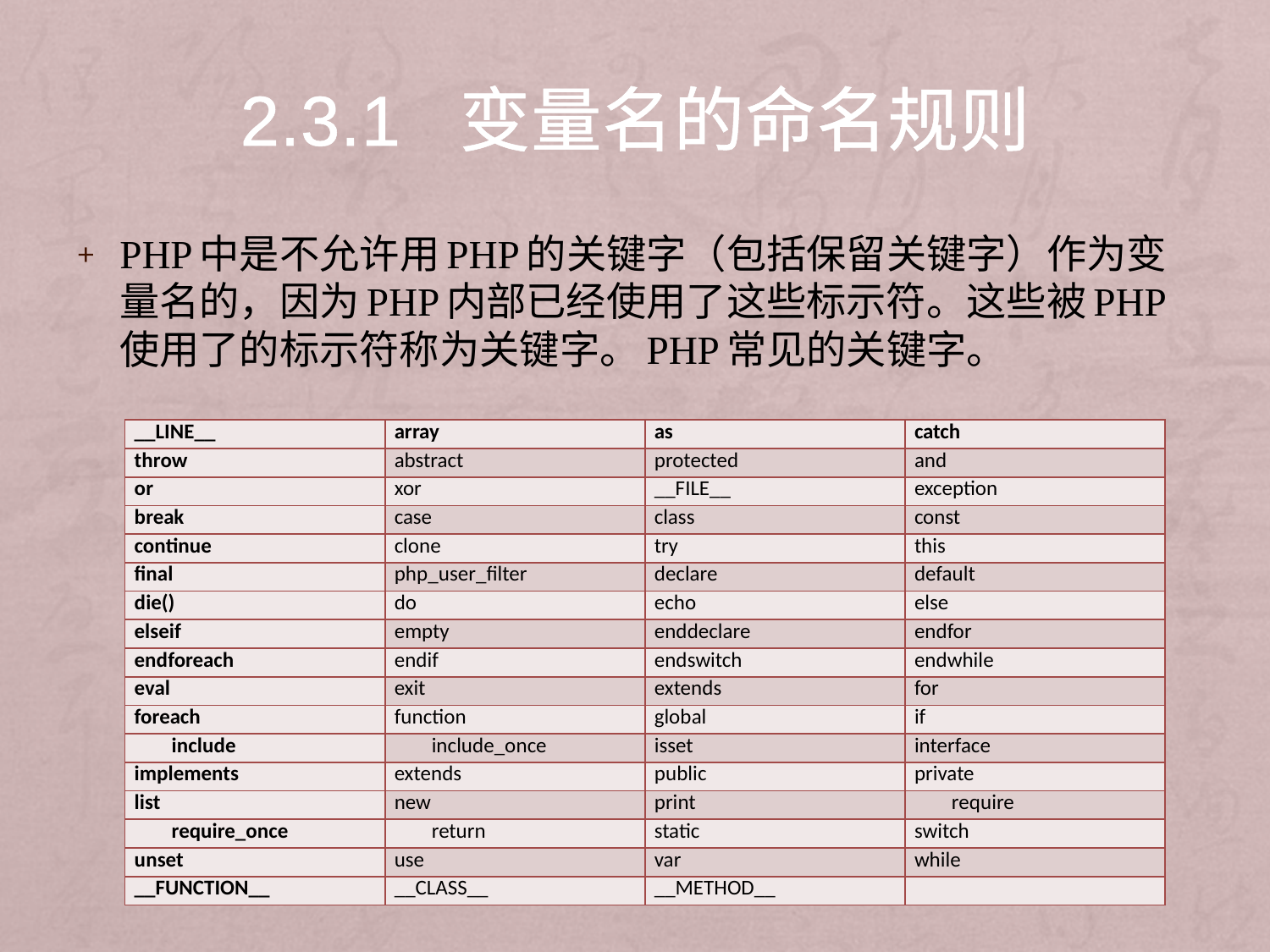

# 2.3.1  变量名的命名规则
PHP中是不允许用PHP的关键字（包括保留关键字）作为变量名的，因为PHP内部已经使用了这些标示符。这些被PHP使用了的标示符称为关键字。PHP常见的关键字。
| \_\_LINE\_\_ | array | as | catch |
| --- | --- | --- | --- |
| throw | abstract | protected | and |
| or | xor | \_\_FILE\_\_ | exception |
| break | case | class | const |
| continue | clone | try | this |
| final | php\_user\_filter | declare | default |
| die() | do | echo | else |
| elseif | empty | enddeclare | endfor |
| endforeach | endif | endswitch | endwhile |
| eval | exit | extends | for |
| foreach | function | global | if |
| include | include\_once | isset | interface |
| implements | extends | public | private |
| list | new | print | require |
| require\_once | return | static | switch |
| unset | use | var | while |
| \_\_FUNCTION\_\_ | \_\_CLASS\_\_ | \_\_METHOD\_\_ |  |